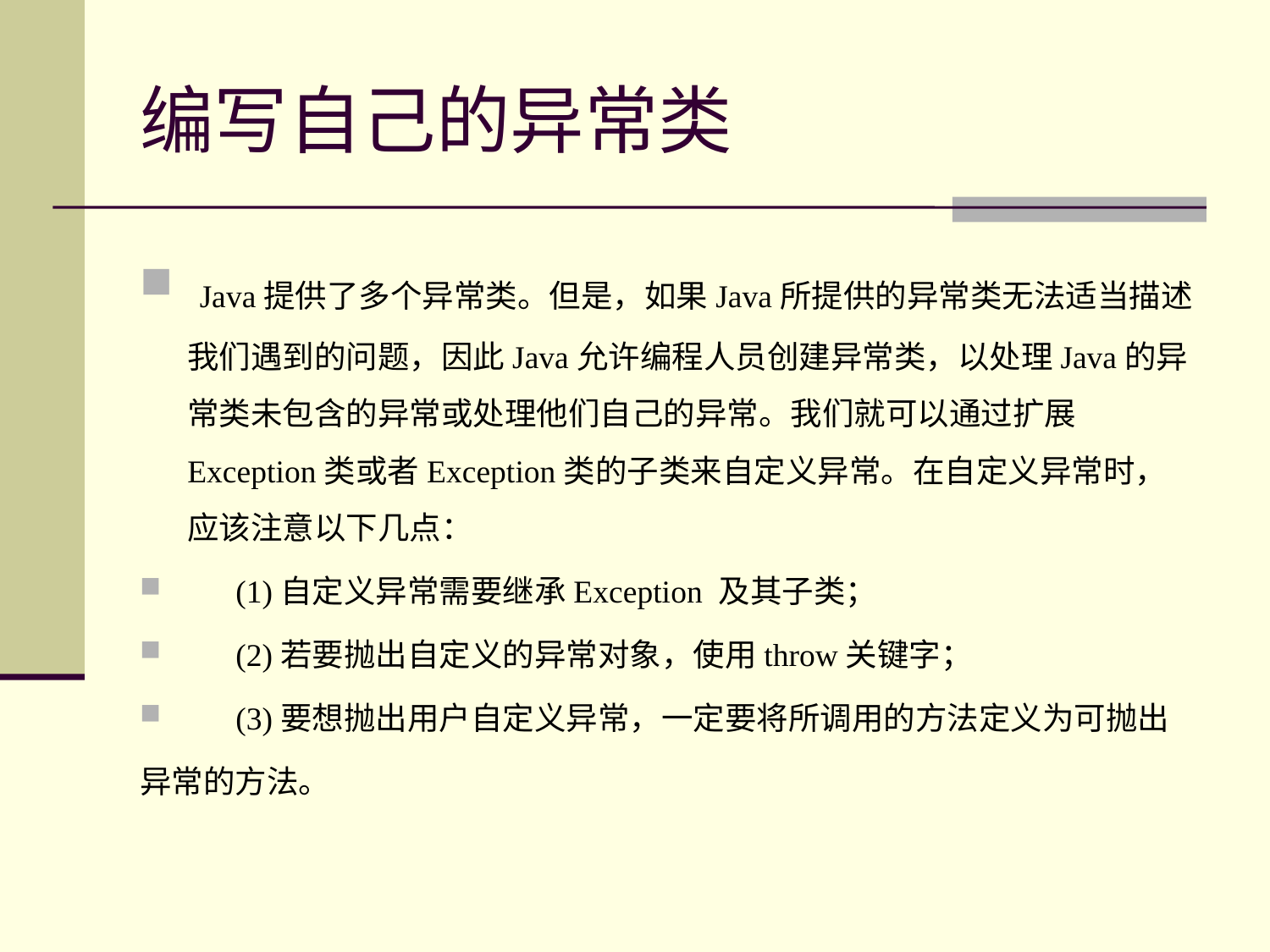

# 编写自己的异常类
 Java提供了多个异常类。但是，如果Java所提供的异常类无法适当描述我们遇到的问题，因此Java允许编程人员创建异常类，以处理Java的异常类未包含的异常或处理他们自己的异常。我们就可以通过扩展Exception类或者Exception类的子类来自定义异常。在自定义异常时，应该注意以下几点：
      (1)自定义异常需要继承Exception 及其子类；
      (2)若要抛出自定义的异常对象，使用throw关键字；
      (3)要想抛出用户自定义异常，一定要将所调用的方法定义为可抛出
异常的方法。